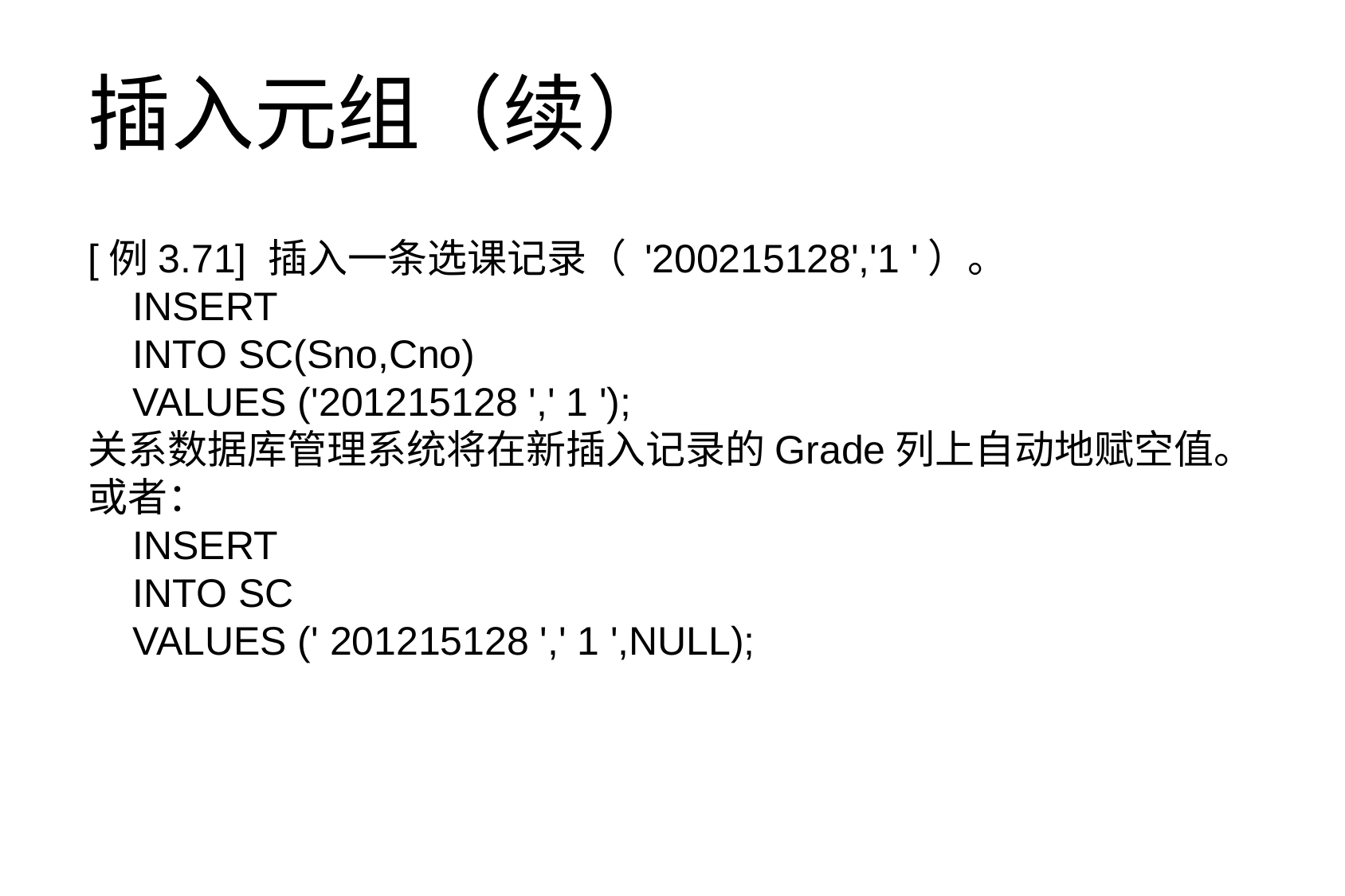

插入元组（续）
[例3.71] 插入一条选课记录（ '200215128','1 '）。
    INSERT
    INTO SC(Sno,Cno)
    VALUES ('201215128 ',' 1 ');
关系数据库管理系统将在新插入记录的Grade列上自动地赋空值。
或者：
    INSERT
    INTO SC
    VALUES (' 201215128 ',' 1 ',NULL);